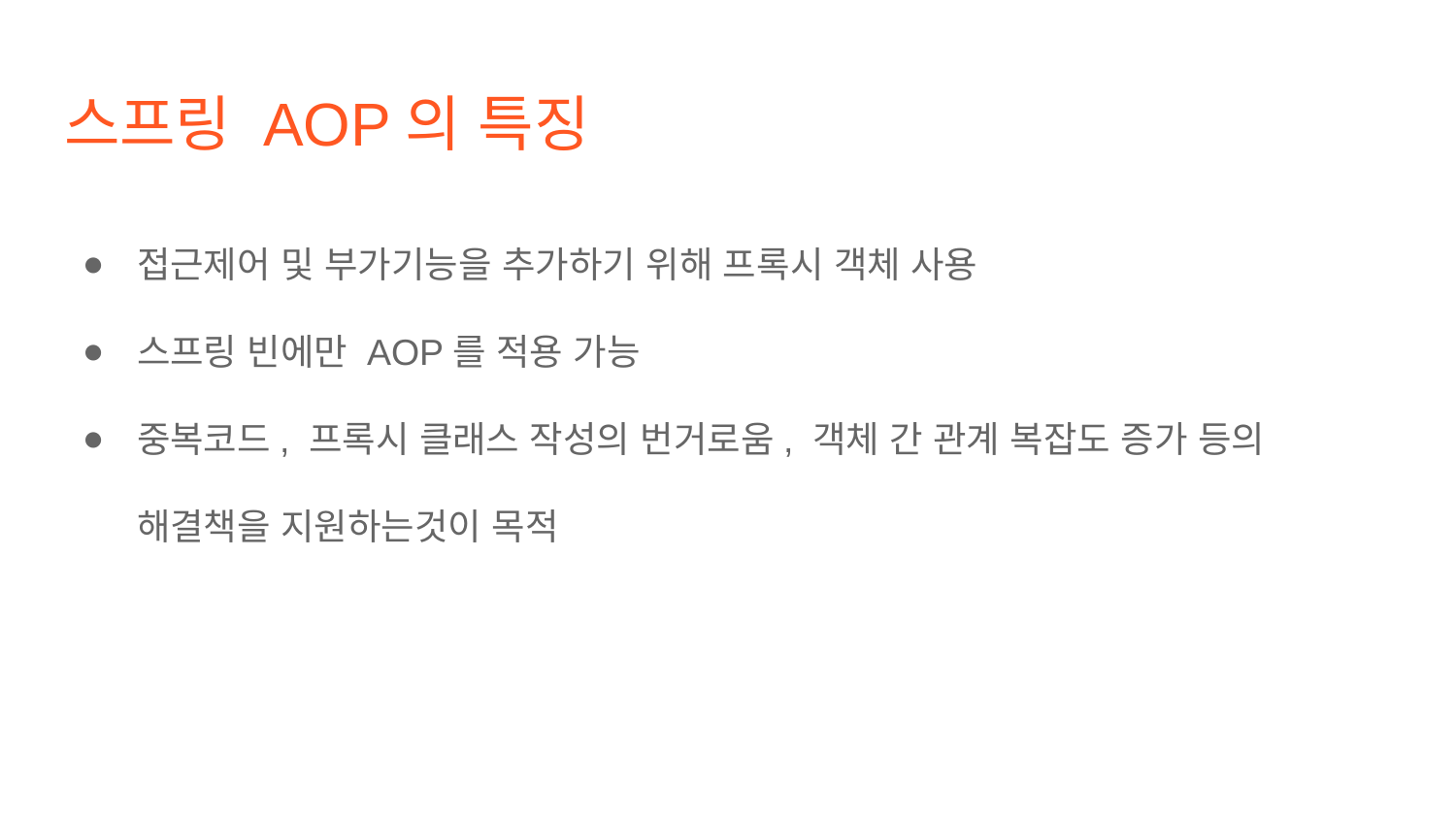

# 스프링 AOP의 특징
접근제어 및 부가기능을 추가하기 위해 프록시 객체 사용
스프링 빈에만 AOP를 적용 가능
중복코드, 프록시 클래스 작성의 번거로움, 객체 간 관계 복잡도 증가 등의 해결책을 지원하는것이 목적